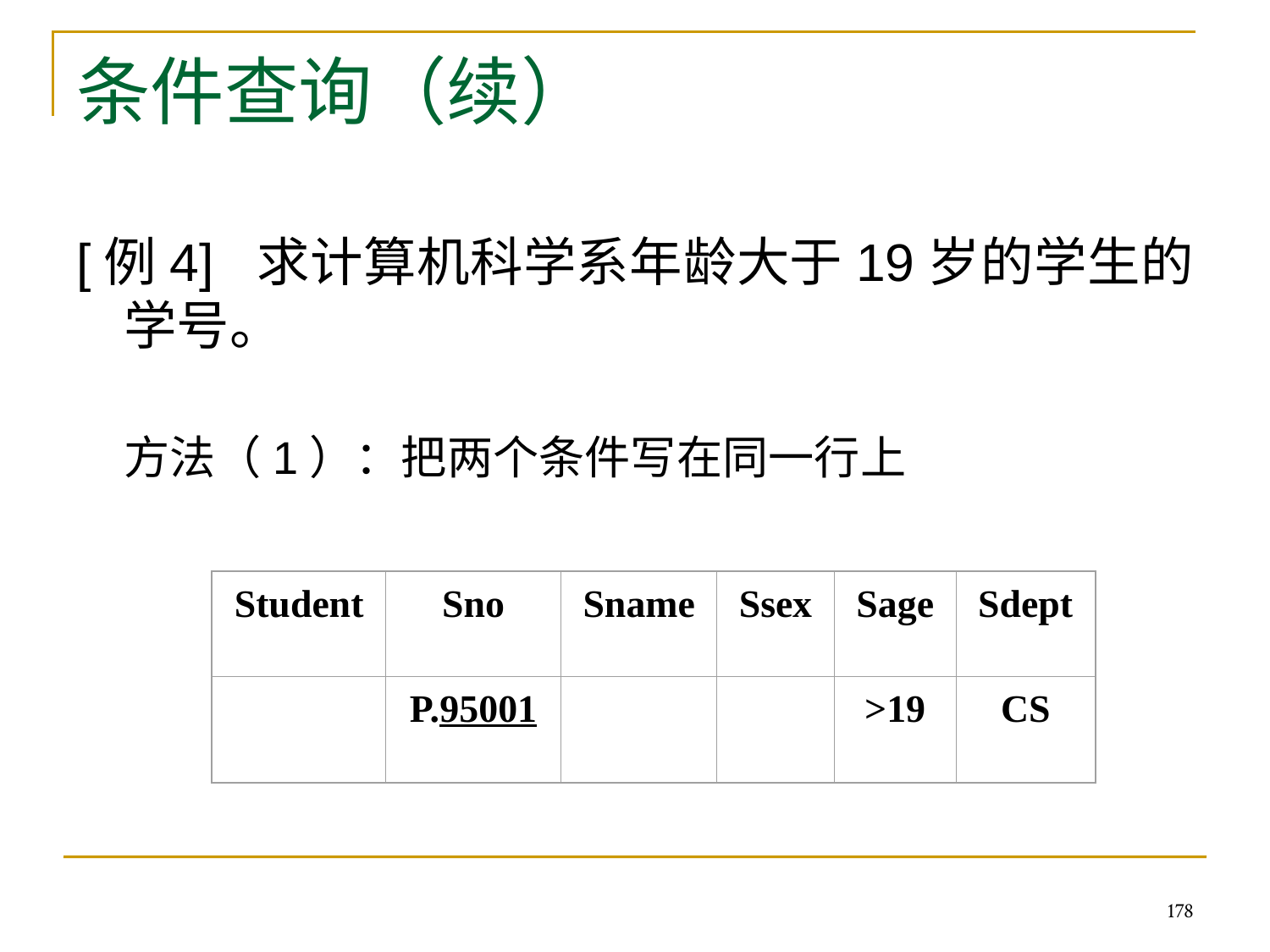

# 条件查询（续）
[例4]  求计算机科学系年龄大于19岁的学生的学号。

方法（1）：把两个条件写在同一行上

Student

Sno

Sname

Ssex

Sage

Sdept

P.95001

>19

CS

178